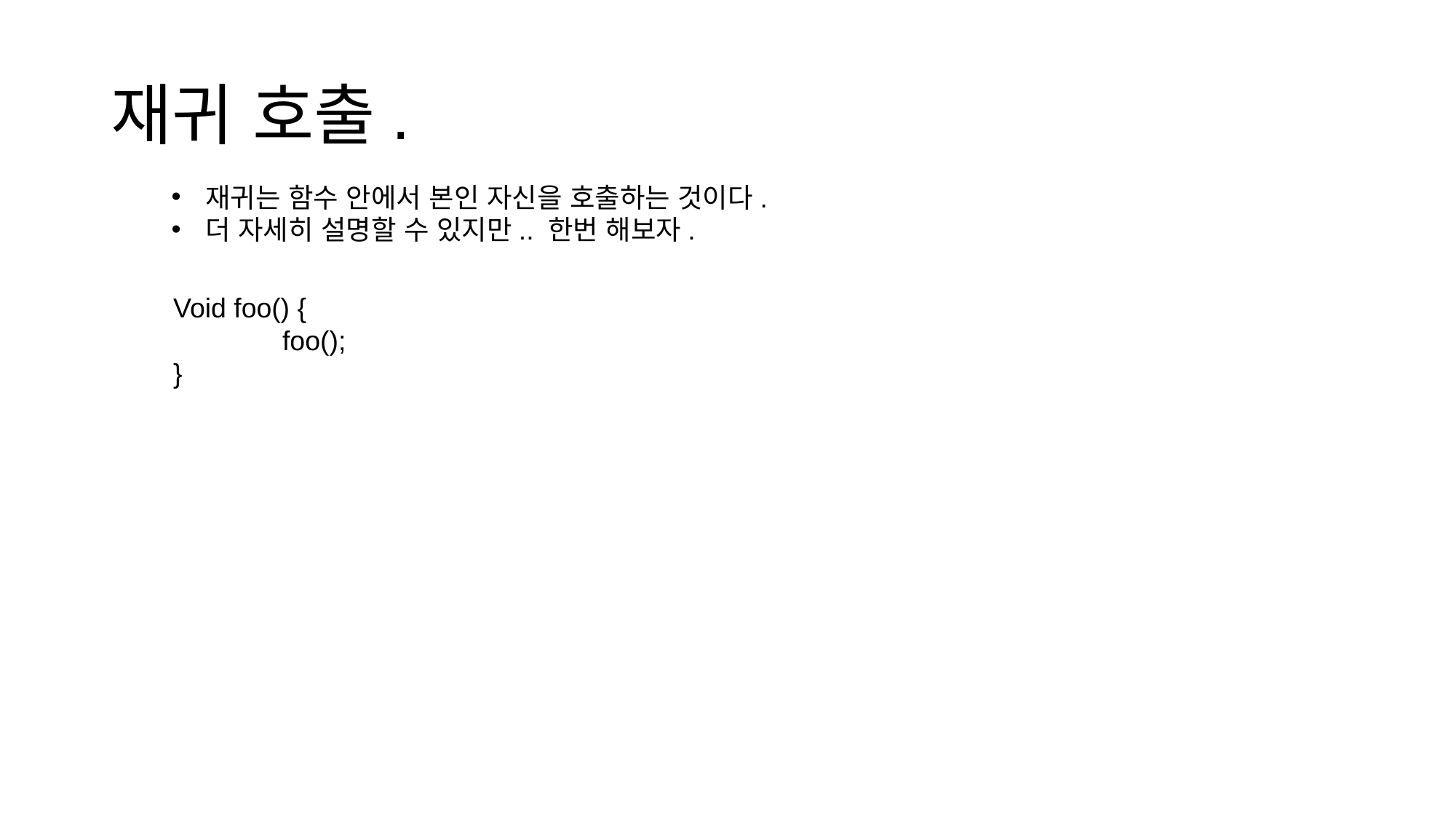

# 재귀 호출.
재귀는 함수 안에서 본인 자신을 호출하는 것이다.
더 자세히 설명할 수 있지만.. 한번 해보자.
Void foo() {
	foo();
}